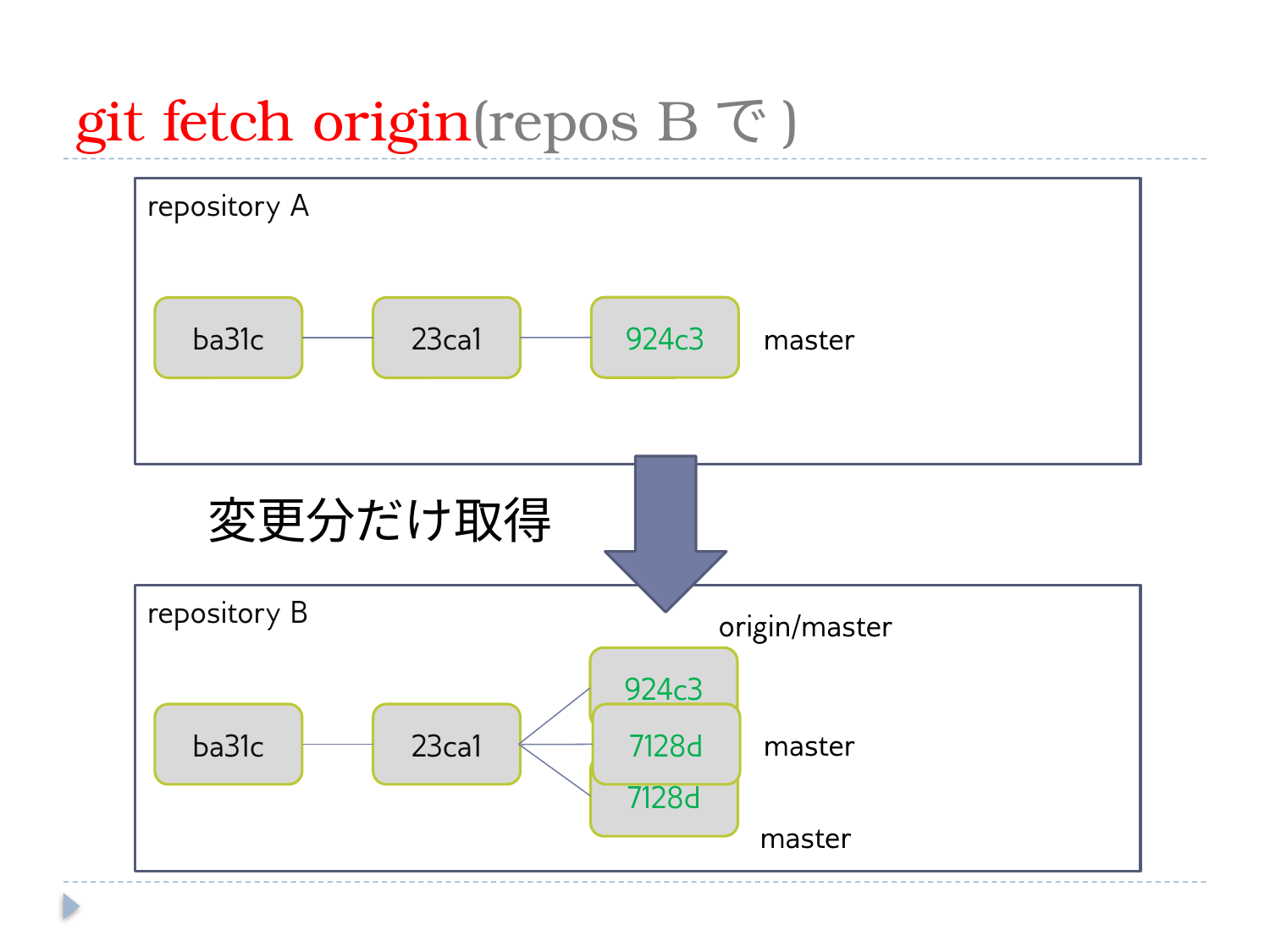

# git fetch origin(repos Bで)
repository A
924c3
ba31c
23ca1
master

変更分だけ取得
repository B
origin/master
924c3
ba31c
23ca1
7128d
master
7128d
master